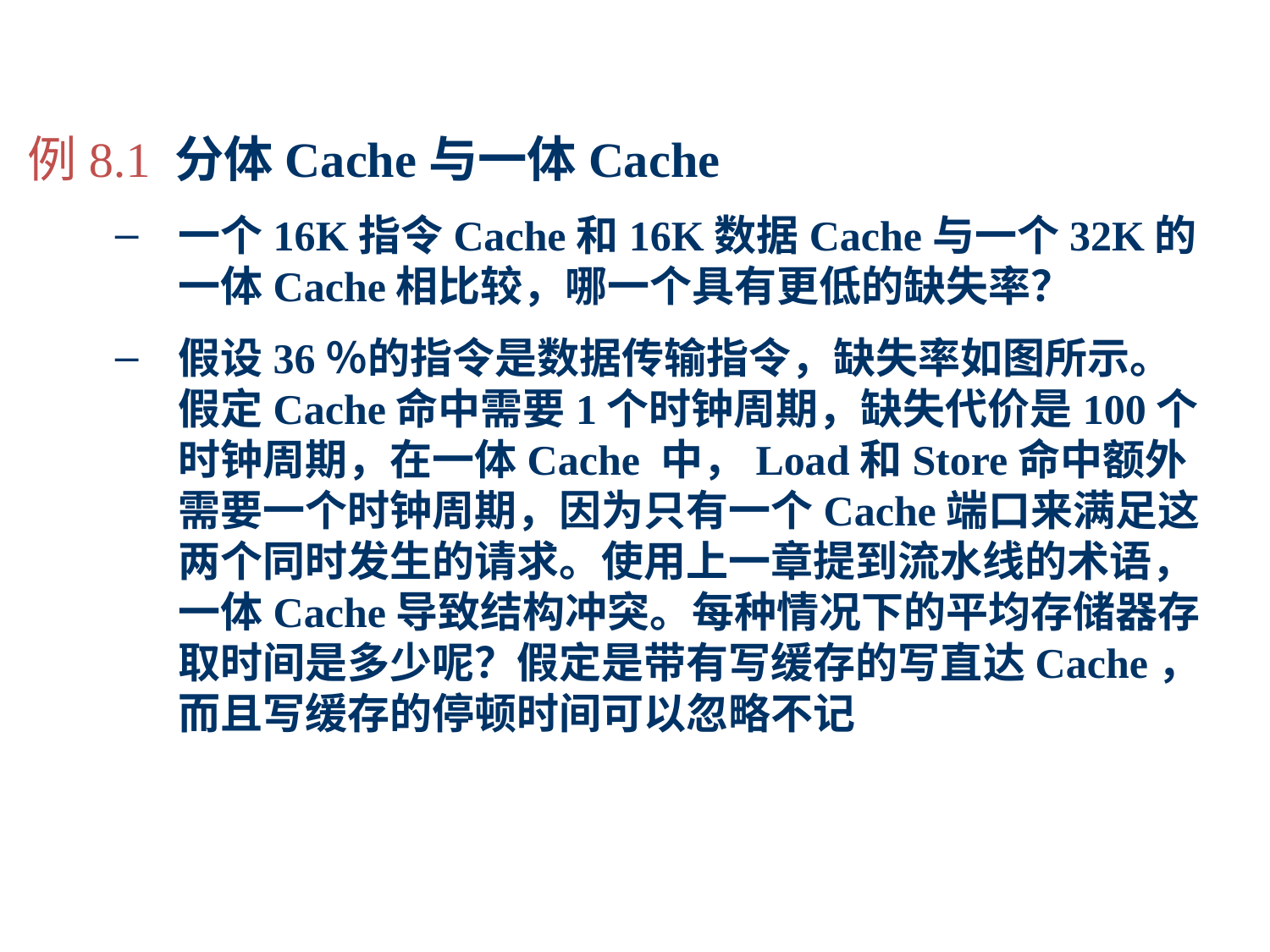

例8.1 分体Cache与一体Cache
一个16K指令Cache和16K数据Cache与一个32K的一体Cache相比较，哪一个具有更低的缺失率？
假设36％的指令是数据传输指令，缺失率如图所示。假定Cache命中需要1个时钟周期，缺失代价是100个时钟周期，在一体Cache 中，Load和Store命中额外需要一个时钟周期，因为只有一个Cache端口来满足这两个同时发生的请求。使用上一章提到流水线的术语，一体Cache导致结构冲突。每种情况下的平均存储器存取时间是多少呢？假定是带有写缓存的写直达Cache，而且写缓存的停顿时间可以忽略不记